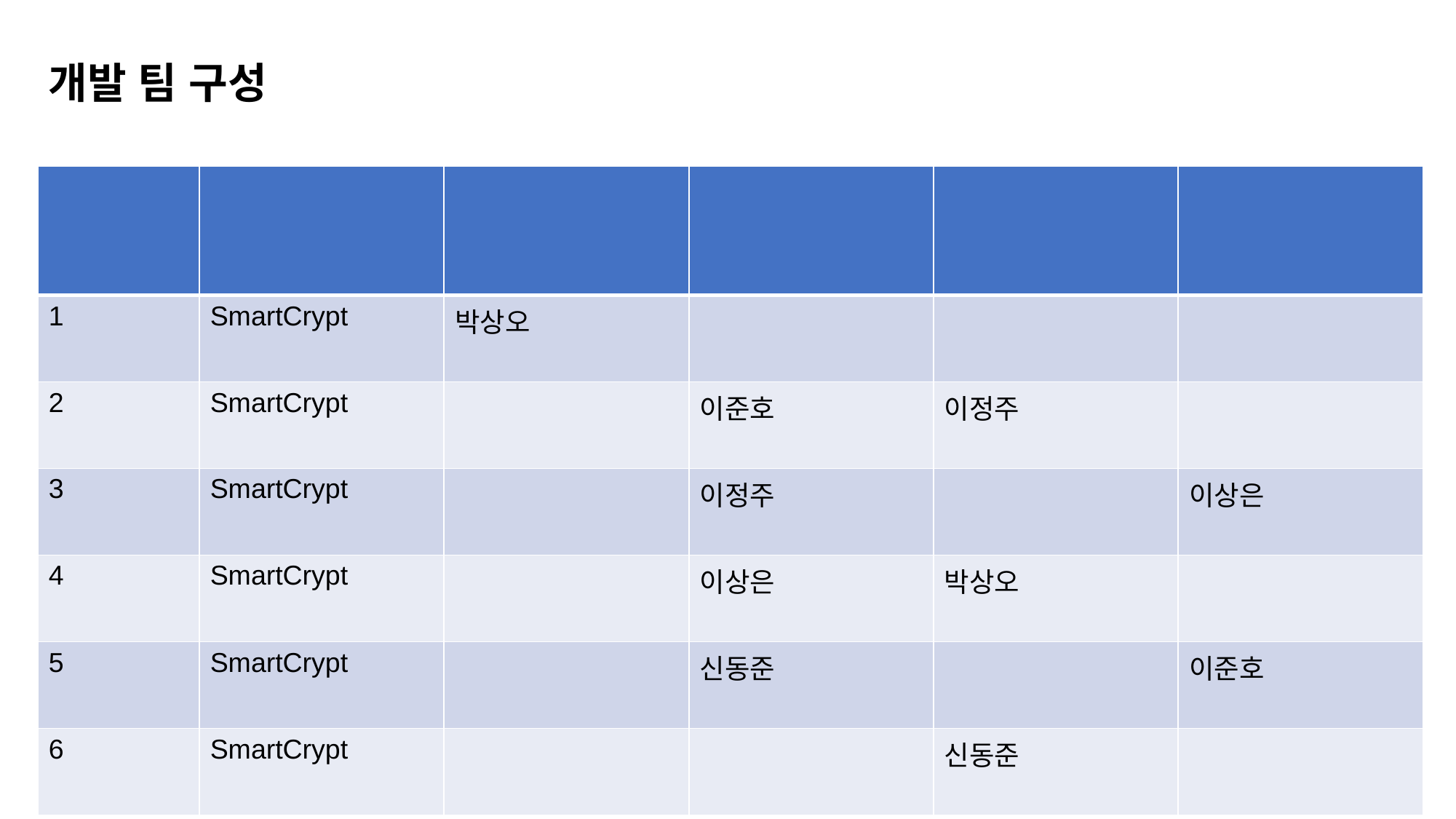

개발 팀 구성
| 번호 | 팀명 | 팀 리더 | 블록체인 운영자 | 스마트 컨트랙트 개발자 | 블록체인 어플리케이션 개발자 |
| --- | --- | --- | --- | --- | --- |
| 1 | SmartCrypt | 박상오 |  |  |  |
| 2 | SmartCrypt |  | 이준호 | 이정주 |  |
| 3 | SmartCrypt |  | 이정주 |  | 이상은 |
| 4 | SmartCrypt |  | 이상은 | 박상오 |  |
| 5 | SmartCrypt |  | 신동준 |  | 이준호 |
| 6 | SmartCrypt |  |  | 신동준 |  |